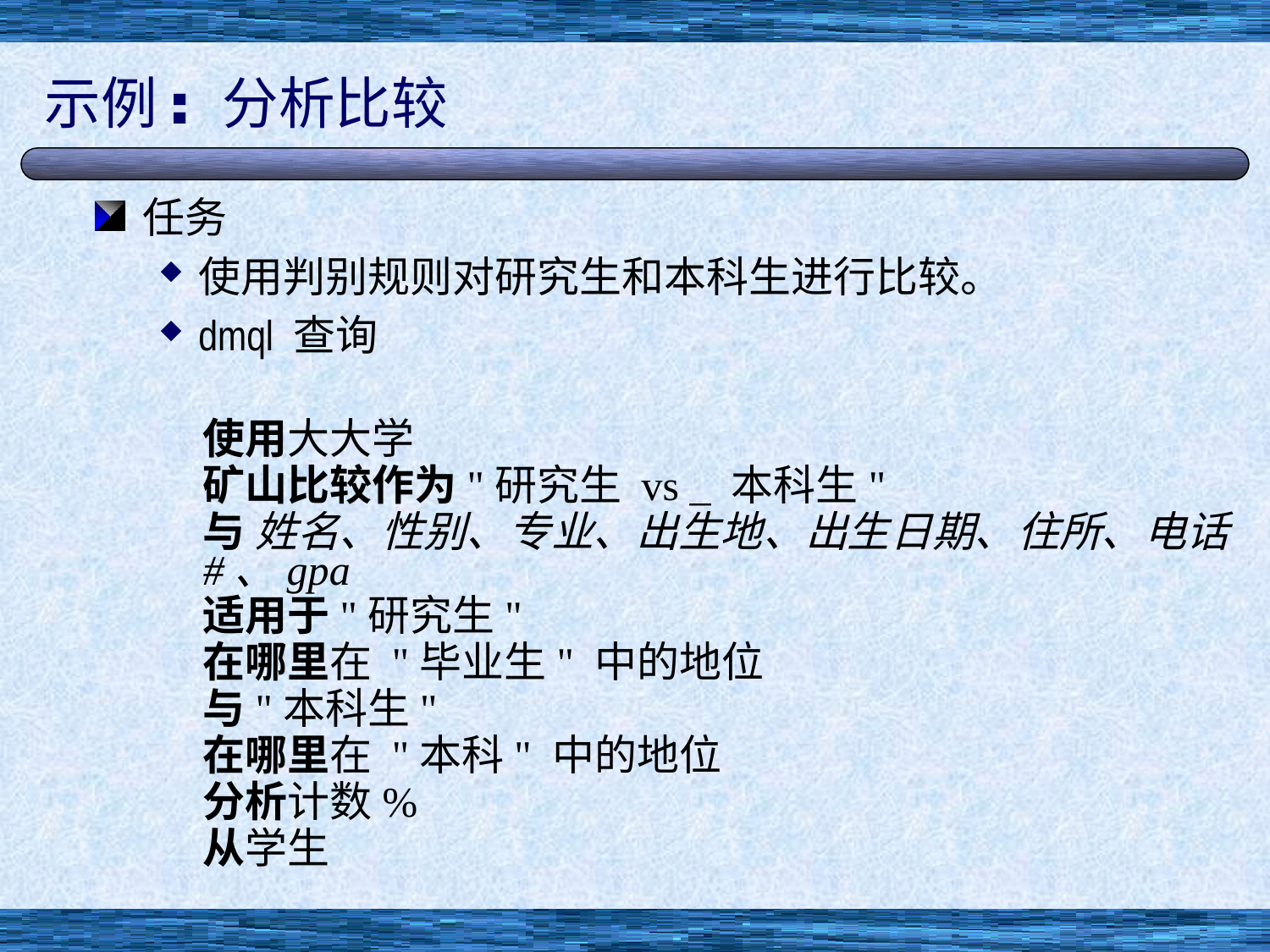

# 示例: 分析比较
任务
使用判别规则对研究生和本科生进行比较。
dmql 查询

使用大大学
矿山比较作为"研究生 vs _ 本科生"
与 姓名、性别、专业、出生地、出生日期、住所、电话 #、gpa
适用于"研究生"
在哪里在 "毕业生" 中的地位
与"本科生"
在哪里在 "本科" 中的地位
分析计数%
从学生